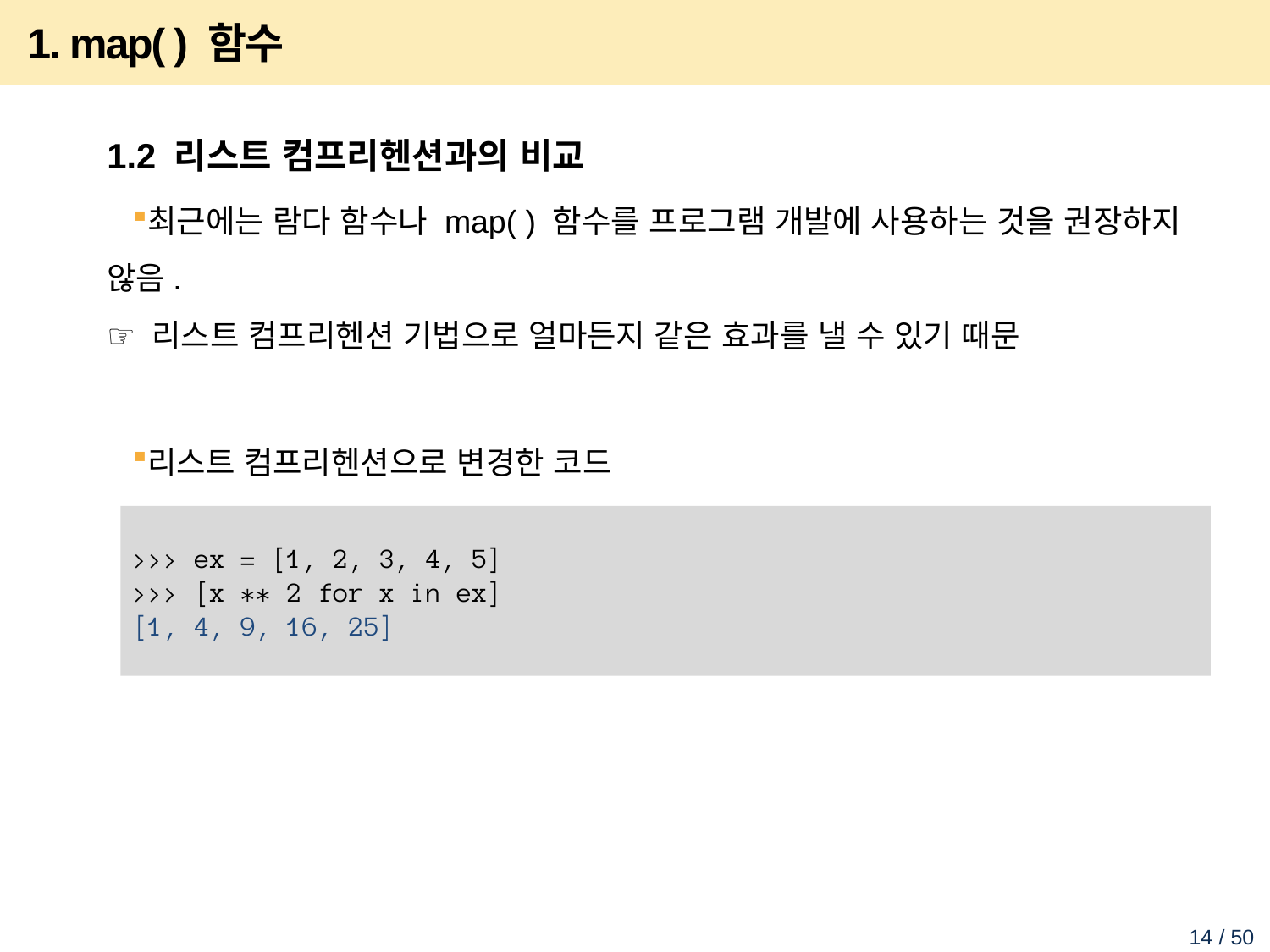

# 1. map( ) 함수
1.2 리스트 컴프리헨션과의 비교
최근에는 람다 함수나 map( ) 함수를 프로그램 개발에 사용하는 것을 권장하지 않음.
☞ 리스트 컴프리헨션 기법으로 얼마든지 같은 효과를 낼 수 있기 때문

리스트 컴프리헨션으로 변경한 코드

>>> ex = [1, 2, 3, 4, 5]
>>> [x ** 2 for x in ex]
[1, 4, 9, 16, 25]